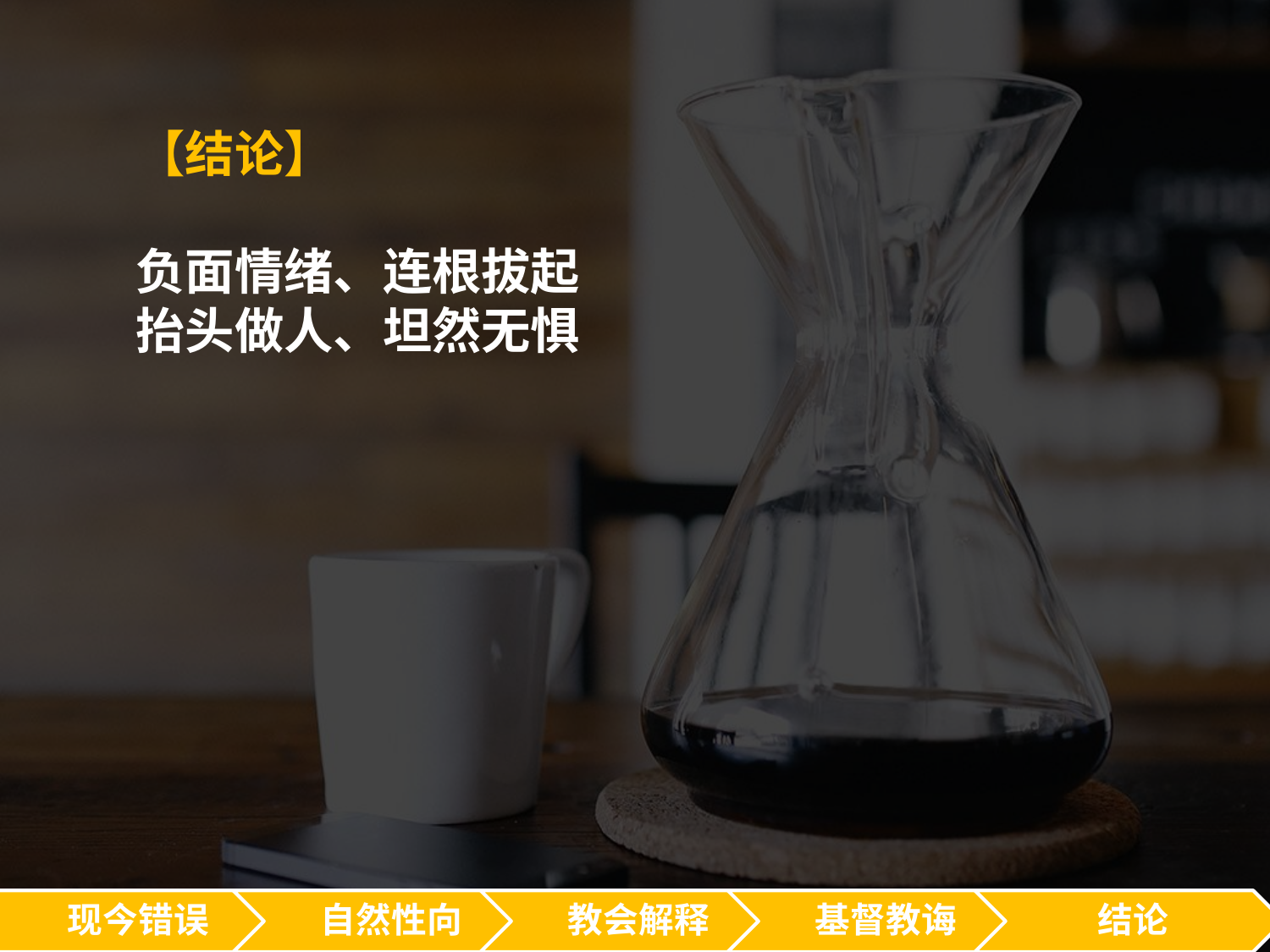

【结论】

负面情绪、连根拔起
抬头做人、坦然无惧

现今错误
自然性向
教会解释
基督教诲
结论